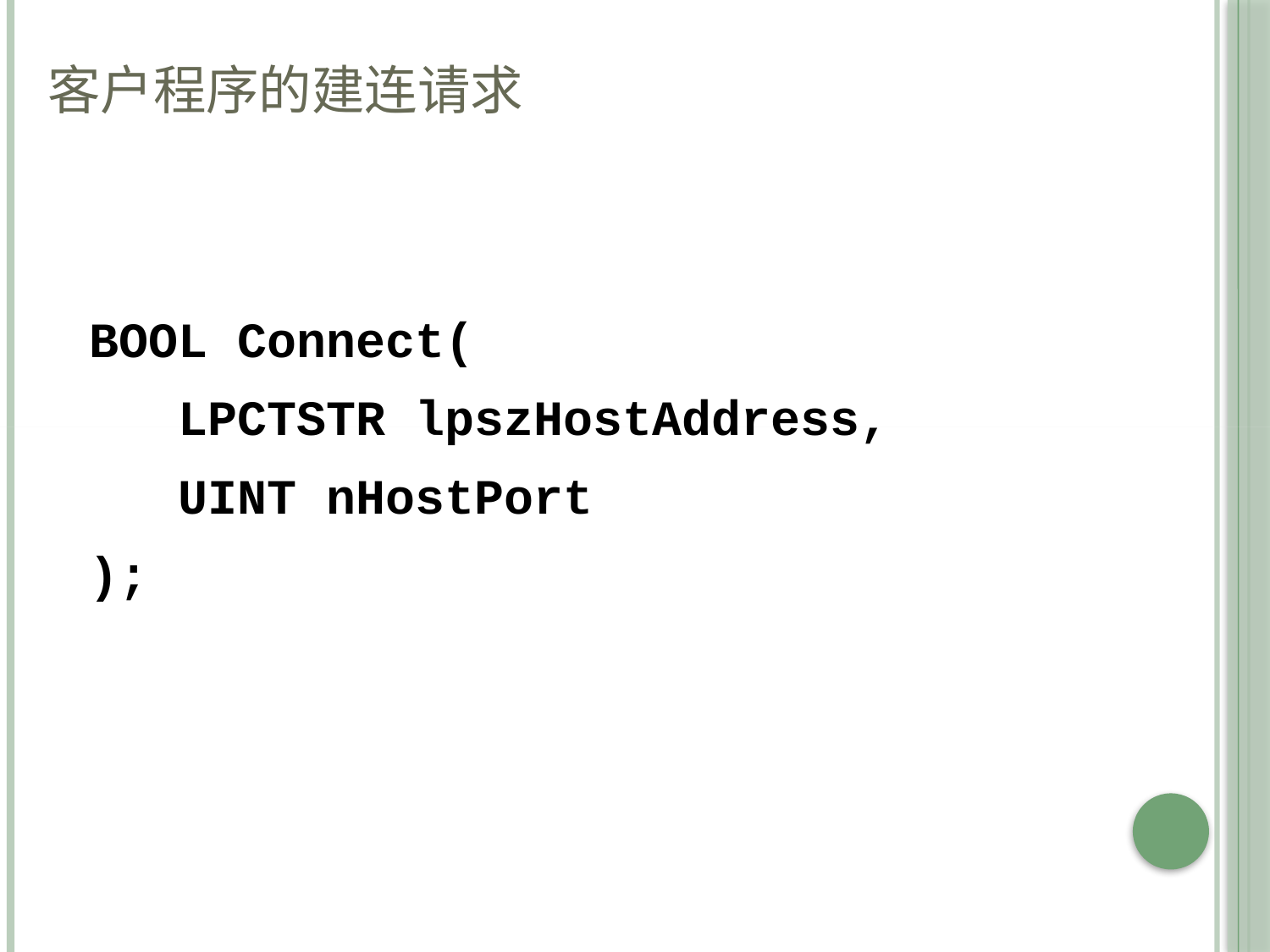

# 客户程序的建连请求
| BOOL Connect( LPCTSTR lpszHostAddress, UINT nHostPort ); |
| --- |